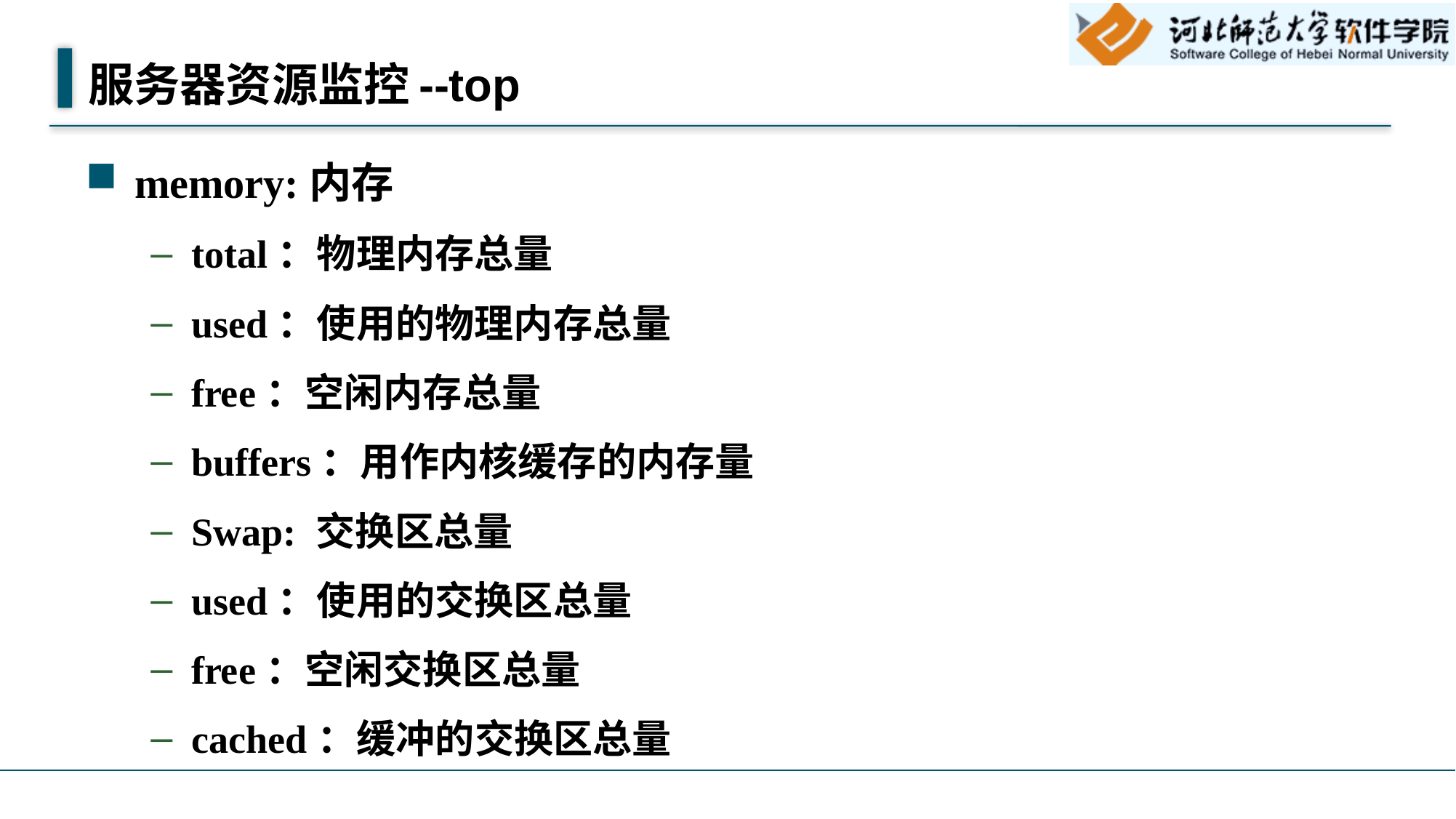

# 服务器资源监控--top
memory:内存
total：物理内存总量
used：使用的物理内存总量
free：空闲内存总量
buffers：用作内核缓存的内存量
Swap: 交换区总量
used：使用的交换区总量
free：空闲交换区总量
cached：缓冲的交换区总量